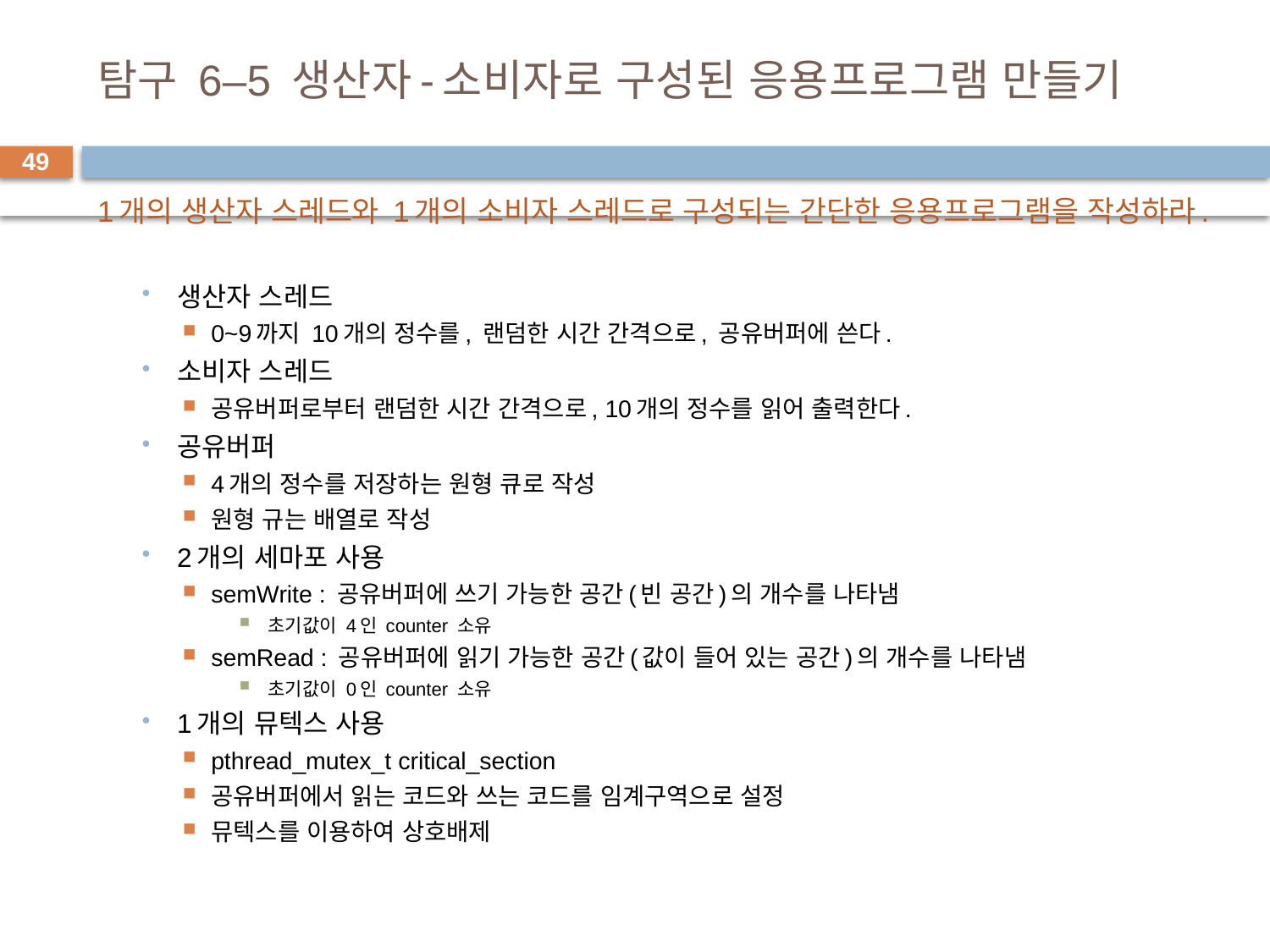

# 탐구 6–5 생산자-소비자로 구성된 응용프로그램 만들기
49
1개의 생산자 스레드와 1개의 소비자 스레드로 구성되는 간단한 응용프로그램을 작성하라.

생산자 스레드
0~9까지 10개의 정수를, 랜덤한 시간 간격으로, 공유버퍼에 쓴다.
소비자 스레드
공유버퍼로부터 랜덤한 시간 간격으로, 10개의 정수를 읽어 출력한다.
공유버퍼
4개의 정수를 저장하는 원형 큐로 작성
원형 규는 배열로 작성
2개의 세마포 사용
semWrite : 공유버퍼에 쓰기 가능한 공간(빈 공간)의 개수를 나타냄
초기값이 4인 counter 소유
semRead : 공유버퍼에 읽기 가능한 공간(값이 들어 있는 공간)의 개수를 나타냄
초기값이 0인 counter 소유
1개의 뮤텍스 사용
pthread_mutex_t critical_section
공유버퍼에서 읽는 코드와 쓰는 코드를 임계구역으로 설정
뮤텍스를 이용하여 상호배제